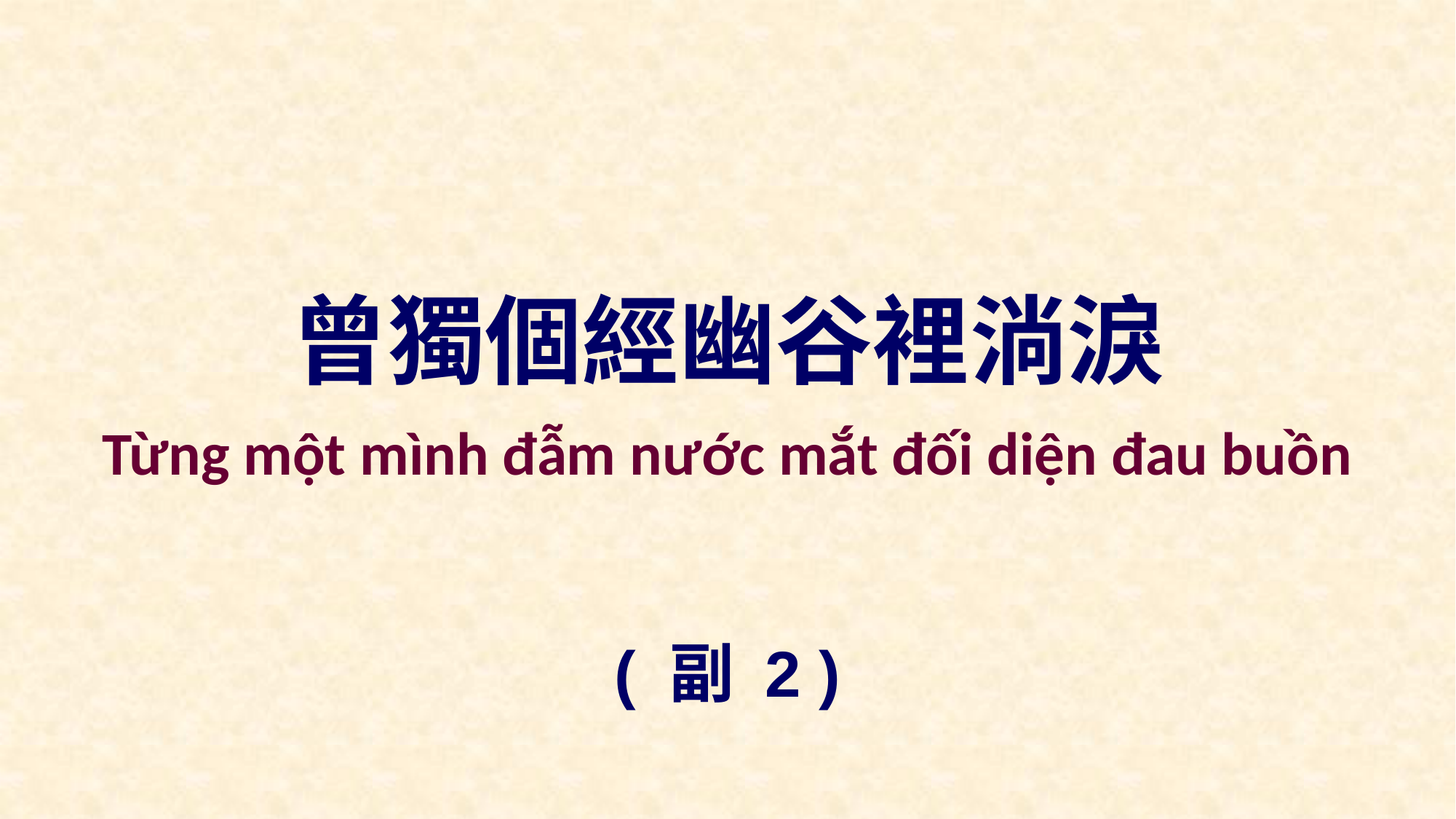

曾獨個經幽谷裡淌淚
Từng một mình đẫm nước mắt đối diện đau buồn
( 副 2 )